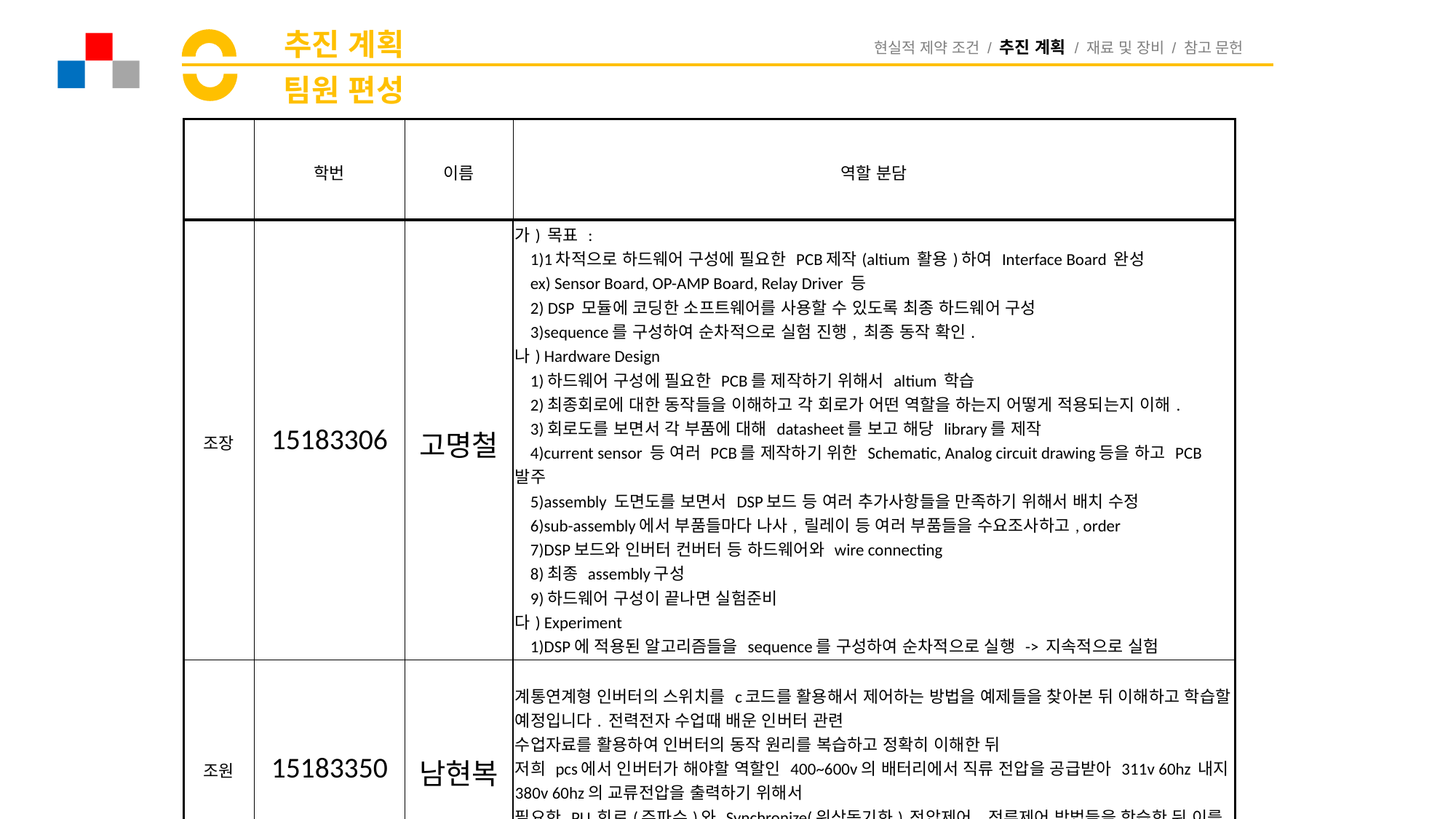

# 추진 계획
현실적 제약 조건 / 추진 계획 / 재료 및 장비 / 참고 문헌

팀원 편성
|  | 학번 | 이름 | 역할 분담 |
| --- | --- | --- | --- |
| 조장 | 15183306 | 고명철 | 가) 목표 : 1)1차적으로 하드웨어 구성에 필요한 PCB제작(altium 활용)하여 Interface Board 완성 ex) Sensor Board, OP-AMP Board, Relay Driver 등 2) DSP 모듈에 코딩한 소프트웨어를 사용할 수 있도록 최종 하드웨어 구성 3)sequence를 구성하여 순차적으로 실험 진행, 최종 동작 확인. 나) Hardware Design 1)하드웨어 구성에 필요한 PCB를 제작하기 위해서 altium 학습 2)최종회로에 대한 동작들을 이해하고 각 회로가 어떤 역할을 하는지 어떻게 적용되는지 이해. 3)회로도를 보면서 각 부품에 대해 datasheet를 보고 해당 library를 제작 4)current sensor 등 여러 PCB를 제작하기 위한 Schematic, Analog circuit drawing등을 하고 PCB발주 5)assembly 도면도를 보면서 DSP보드 등 여러 추가사항들을 만족하기 위해서 배치 수정 6)sub-assembly에서 부품들마다 나사, 릴레이 등 여러 부품들을 수요조사하고, order 7)DSP보드와 인버터 컨버터 등 하드웨어와 wire connecting 8)최종 assembly구성 9)하드웨어 구성이 끝나면 실험준비 다) Experiment 1)DSP에 적용된 알고리즘들을 sequence를 구성하여 순차적으로 실행 -> 지속적으로 실험 |
| 조원 | 15183350 | 남현복 | 계통연계형 인버터의 스위치를 c코드를 활용해서 제어하는 방법을 예제들을 찾아본 뒤 이해하고 학습할 예정입니다. 전력전자 수업때 배운 인버터 관련 수업자료를 활용하여 인버터의 동작 원리를 복습하고 정확히 이해한 뒤 저희 pcs에서 인버터가 해야할 역할인 400~600v의 배터리에서 직류 전압을 공급받아 311v 60hz 내지 380v 60hz의 교류전압을 출력하기 위해서 필요한 PLL회로(주파수)와 Synchronize(위상동기화) 전압제어, 전류제어 방법들을 학습한 뒤 이를 어떻게 c코드로 구현할 수 있는지 학습할 계획입니다. |